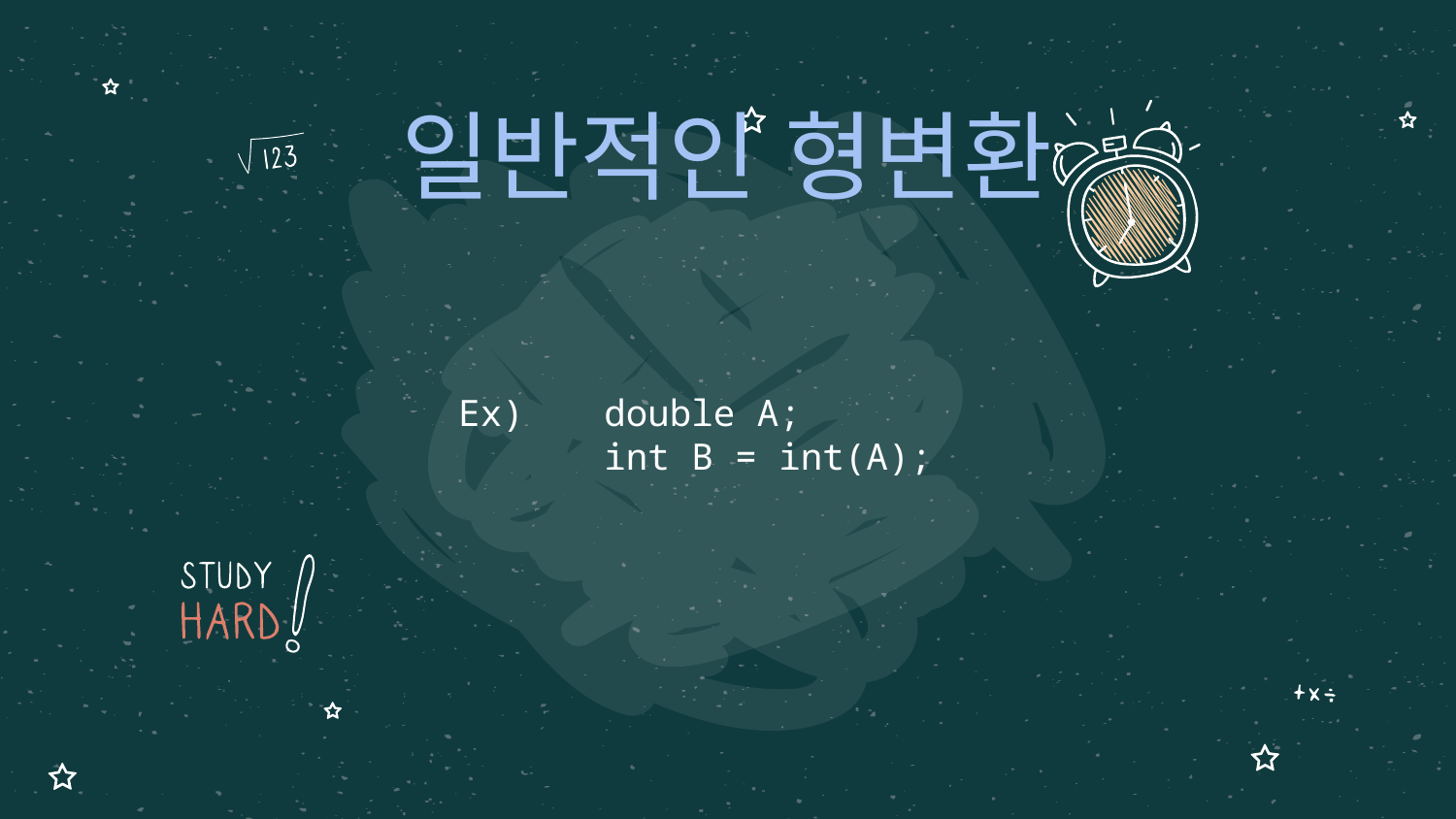

# 일반적인 형변환

Ex)	double A;
	int B = int(A);